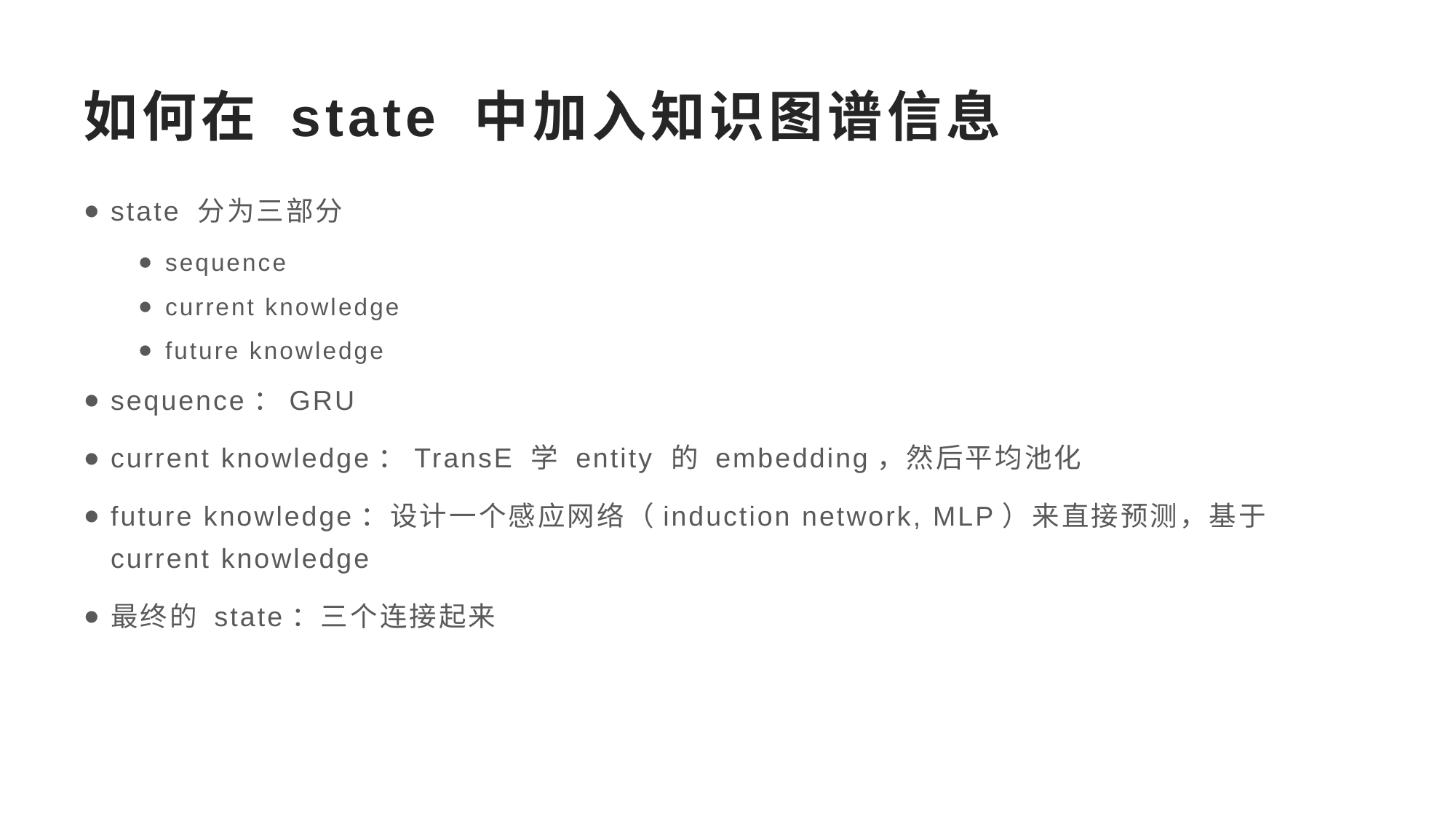

# 如何在 state 中加入知识图谱信息
state 分为三部分
sequence
current knowledge
future knowledge
sequence：GRU
current knowledge：TransE 学 entity 的 embedding，然后平均池化
future knowledge：设计一个感应网络（induction network, MLP）来直接预测，基于current knowledge
最终的 state：三个连接起来